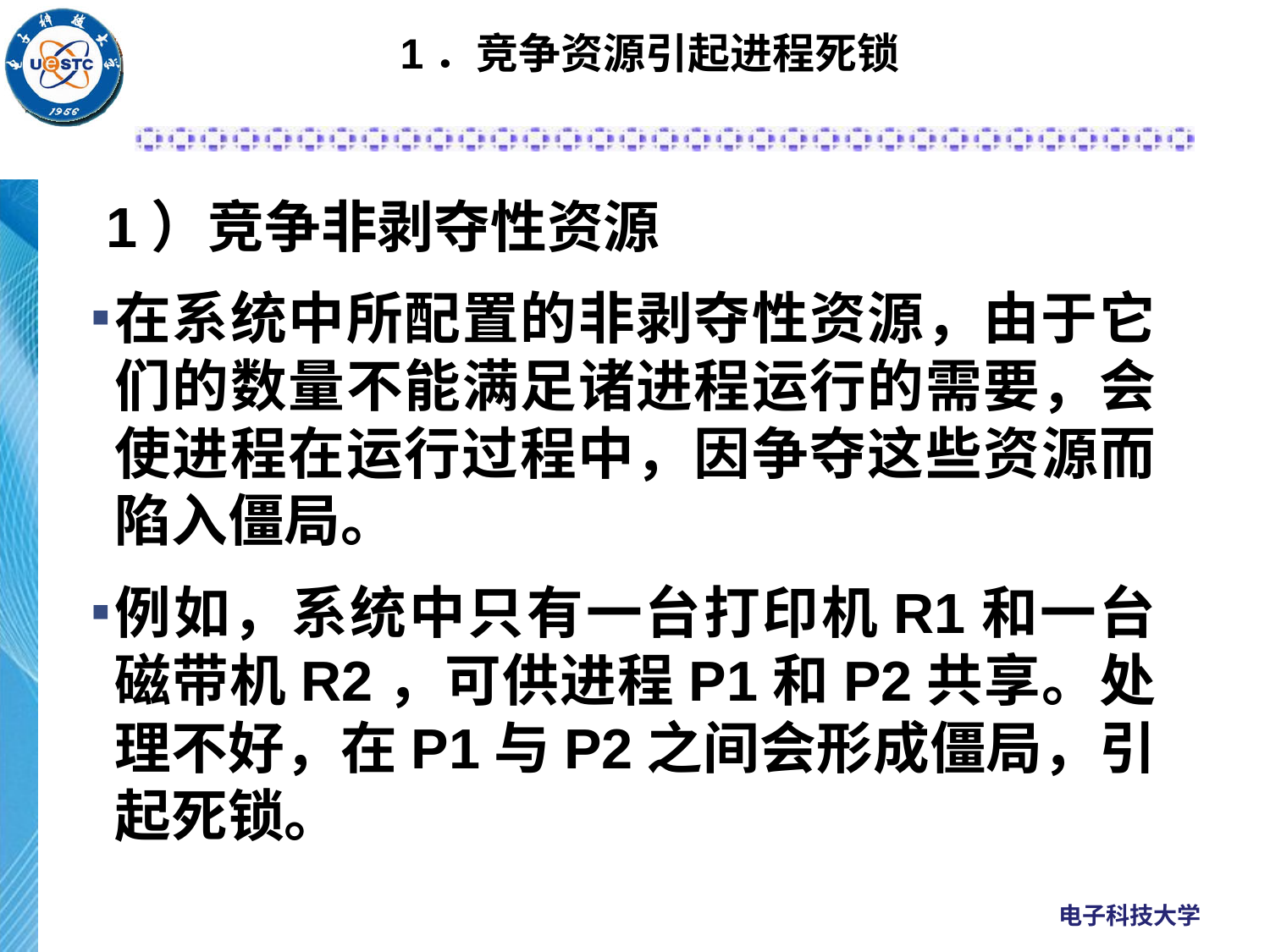

# 1．竞争资源引起进程死锁
 1）竞争非剥夺性资源
在系统中所配置的非剥夺性资源，由于它们的数量不能满足诸进程运行的需要，会使进程在运行过程中，因争夺这些资源而陷入僵局。
例如，系统中只有一台打印机R1和一台磁带机R2，可供进程P1和P2共享。处理不好，在P1与P2之间会形成僵局，引起死锁。